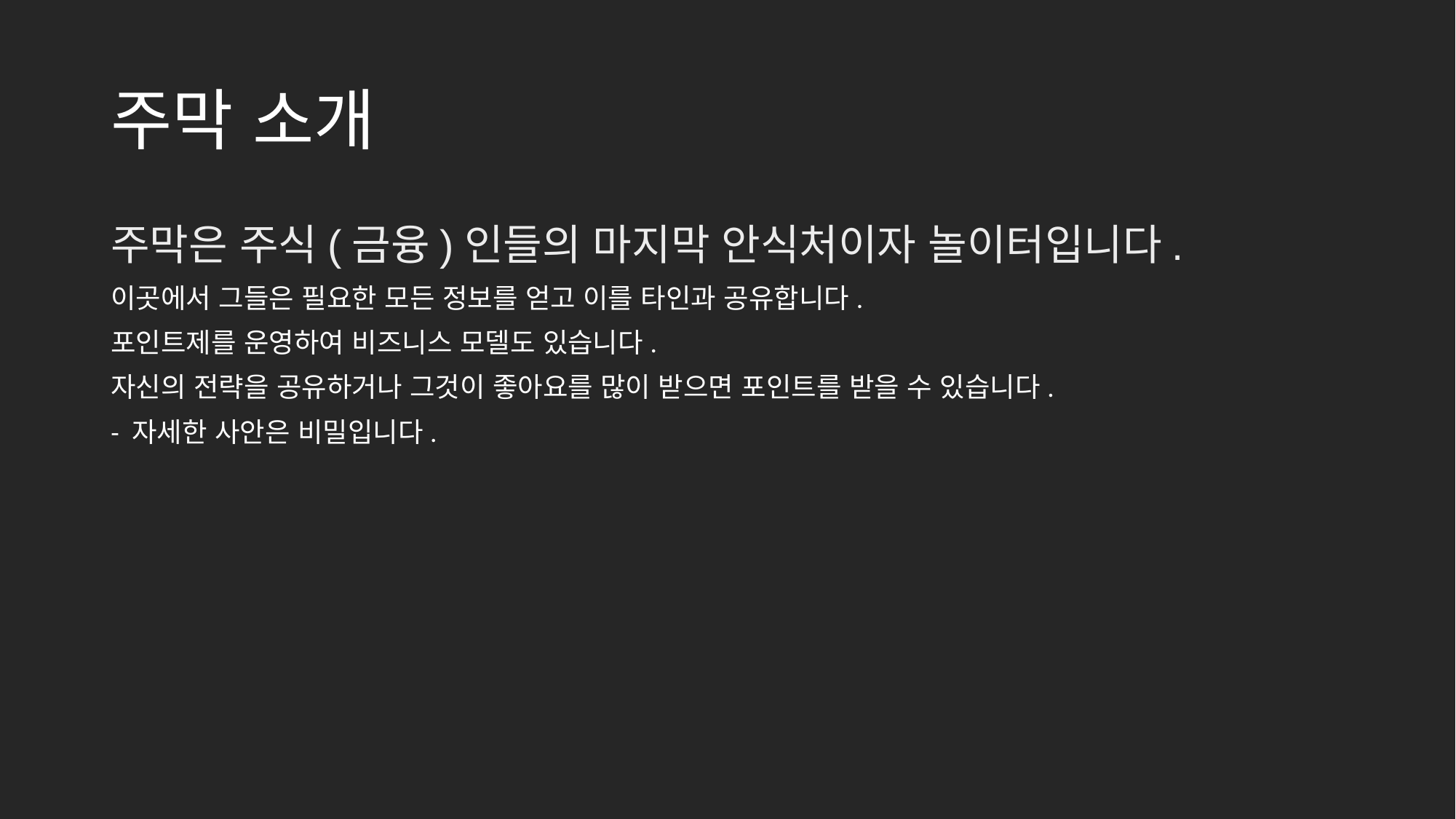

# 주막 소개
주막은 주식(금융)인들의 마지막 안식처이자 놀이터입니다.
이곳에서 그들은 필요한 모든 정보를 얻고 이를 타인과 공유합니다.
포인트제를 운영하여 비즈니스 모델도 있습니다.
자신의 전략을 공유하거나 그것이 좋아요를 많이 받으면 포인트를 받을 수 있습니다.
- 자세한 사안은 비밀입니다.